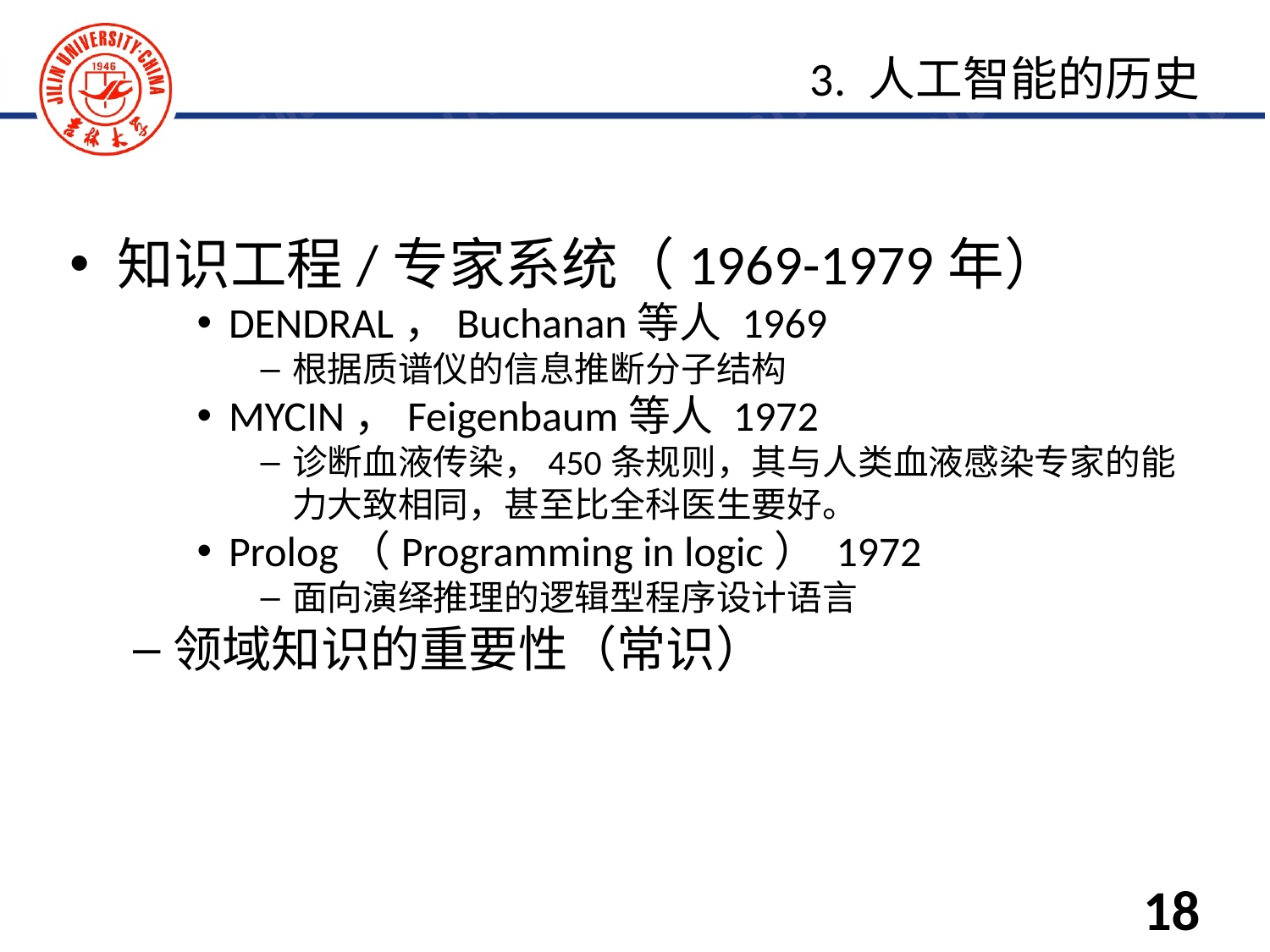

知识工程/专家系统（1969-1979年）
DENDRAL，Buchanan等人 1969
根据质谱仪的信息推断分子结构
MYCIN，Feigenbaum等人 1972
诊断血液传染，450条规则，其与人类血液感染专家的能力大致相同，甚至比全科医生要好。
Prolog（Programming in logic） 1972
面向演绎推理的逻辑型程序设计语言
领域知识的重要性（常识）
3. 人工智能的历史
18